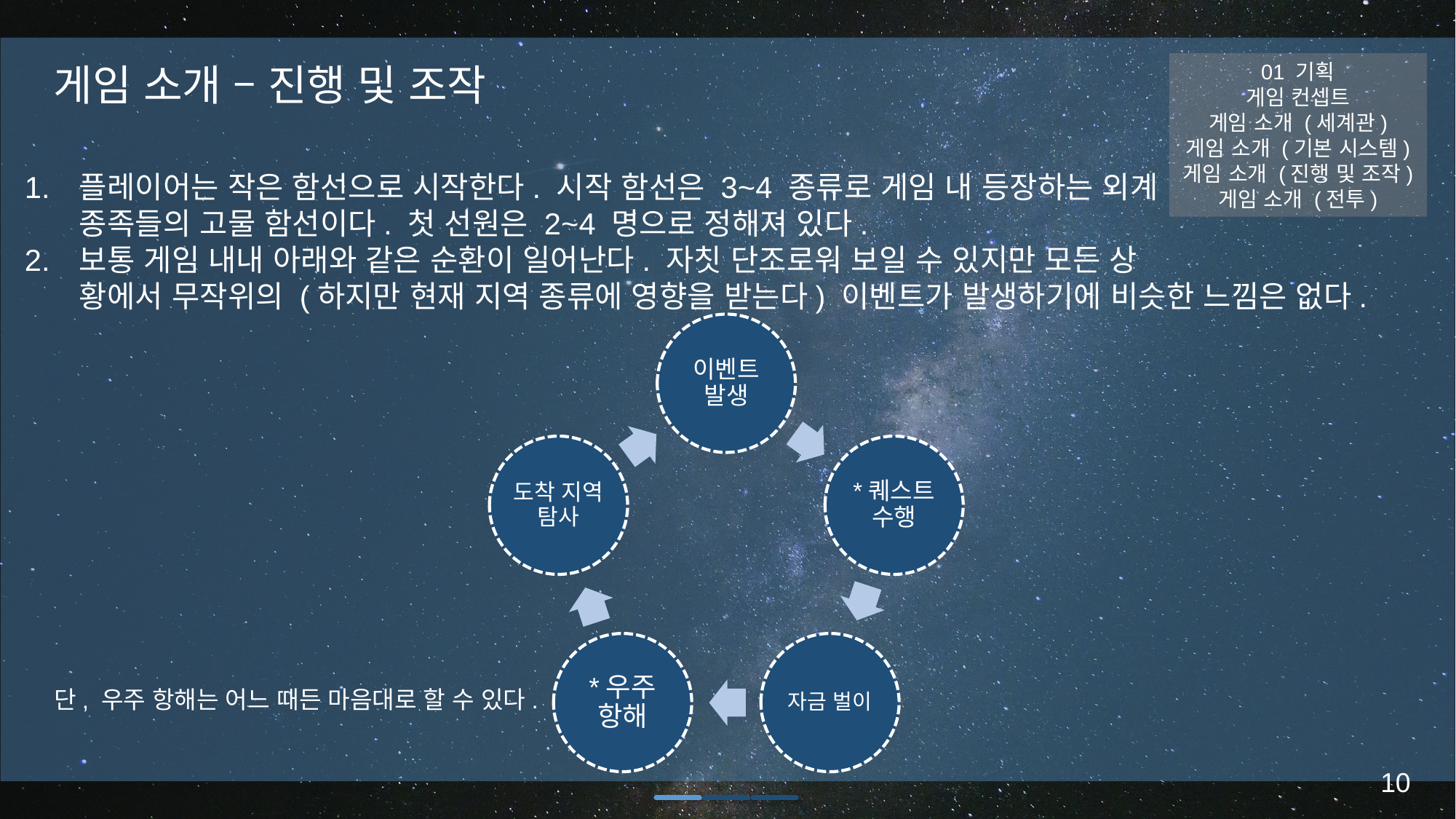

게임 소개 – 진행 및 조작
01 기획
게임 컨셉트
게임 소개 (세계관)
게임 소개 (기본 시스템)
게임 소개 (진행 및 조작)
게임 소개 (전투)
플레이어는 작은 함선으로 시작한다. 시작 함선은 3~4 종류로 게임 내 등장하는 외계
종족들의 고물 함선이다. 첫 선원은 2~4 명으로 정해져 있다.
보통 게임 내내 아래와 같은 순환이 일어난다. 자칫 단조로워 보일 수 있지만 모든 상
황에서 무작위의 (하지만 현재 지역 종류에 영향을 받는다) 이벤트가 발생하기에 비슷한 느낌은 없다.
이벤트 발생

*퀘스트 수행

자금 벌이

*우주 항해

도착 지역 탐사

단, 우주 항해는 어느 때든 마음대로 할 수 있다.
10